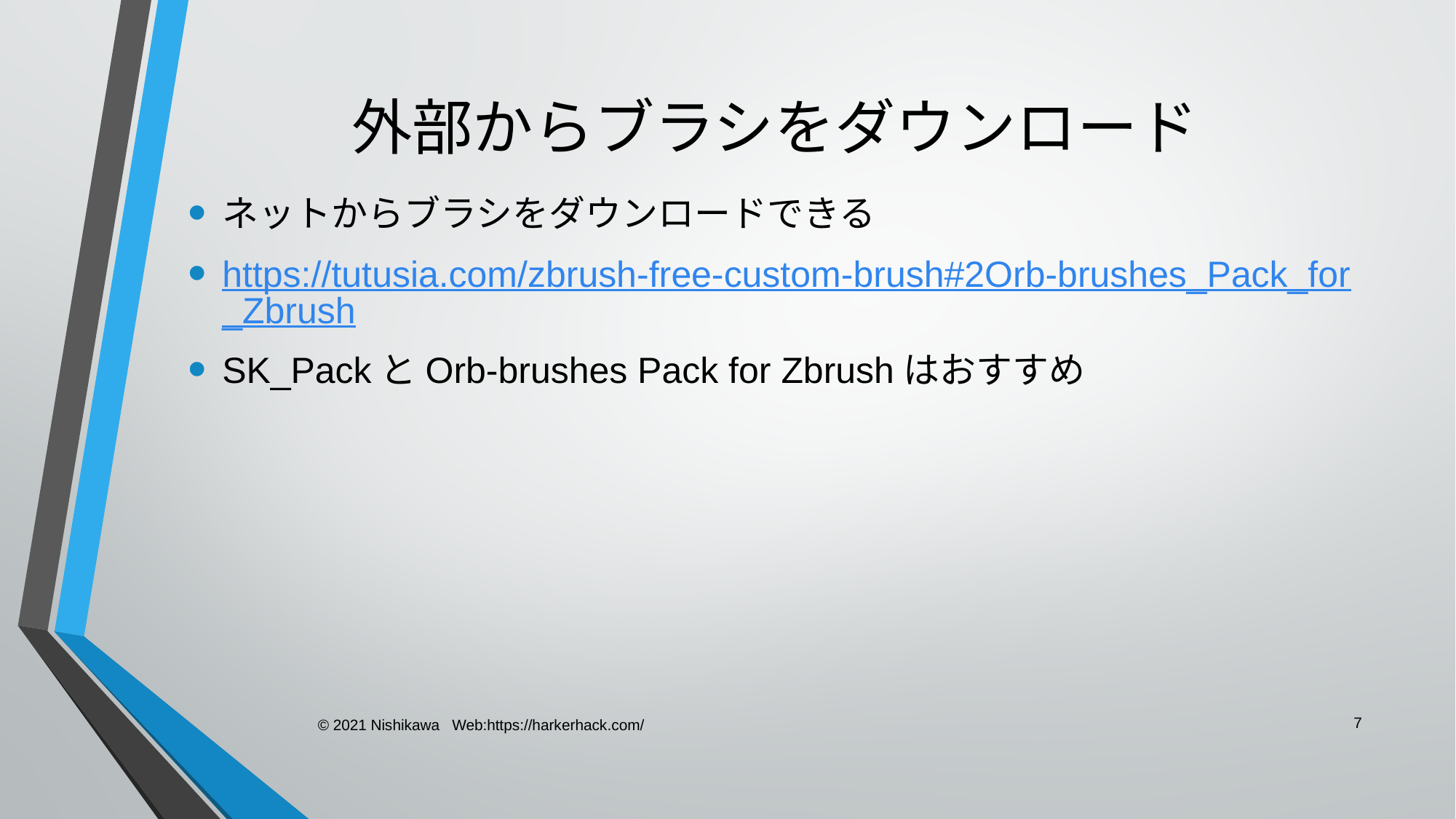

# 外部からブラシをダウンロード
ネットからブラシをダウンロードできる
https://tutusia.com/zbrush-free-custom-brush#2Orb-brushes_Pack_for_Zbrush
SK_PackとOrb-brushes Pack for Zbrushはおすすめ
7
© 2021 Nishikawa   Web:https://harkerhack.com/